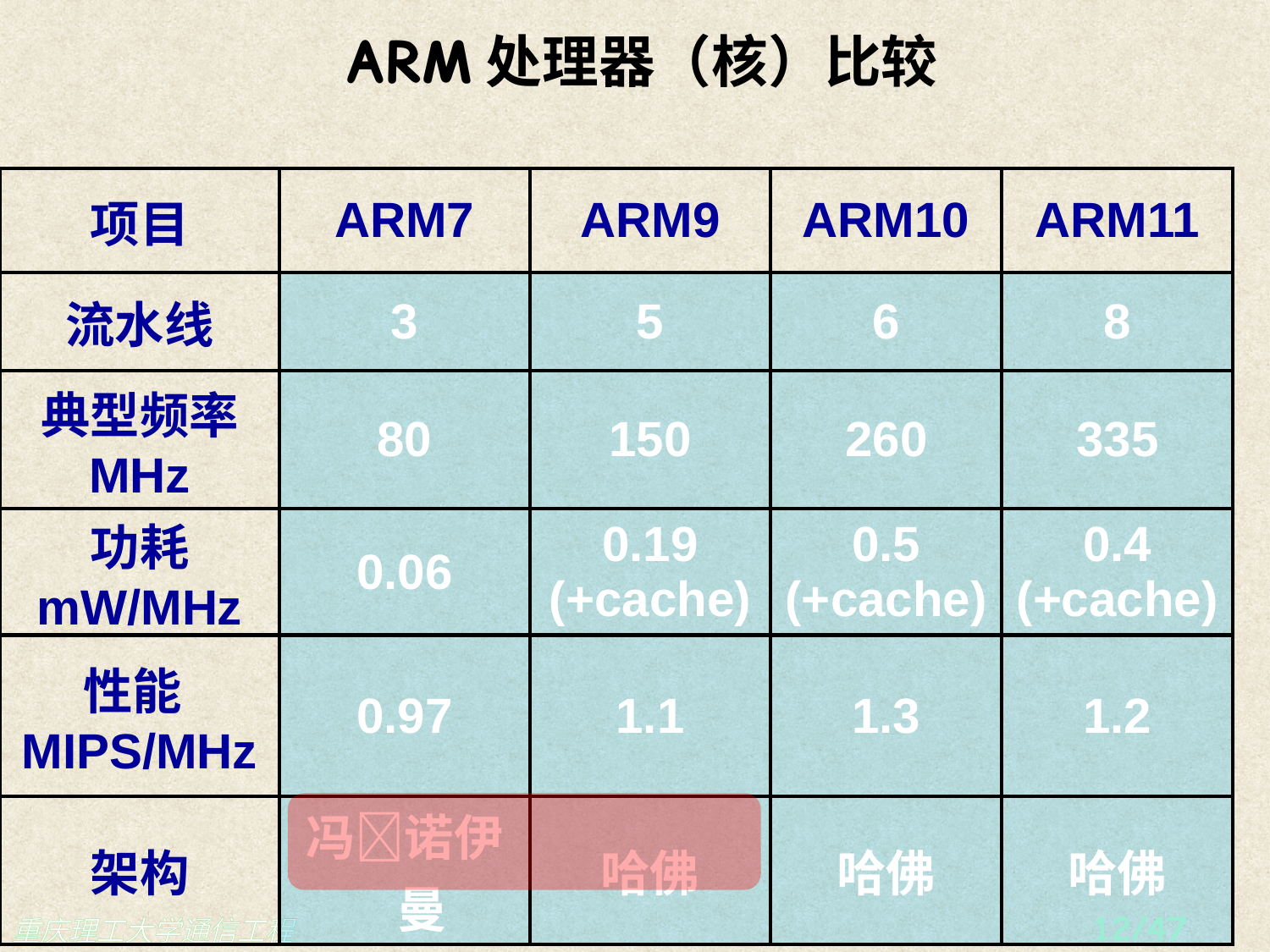

ARM处理器（核）比较
| 项目 | ARM7 | ARM9 | ARM10 | ARM11 |
| --- | --- | --- | --- | --- |
| 流水线 | 3 | 5 | 6 | 8 |
| 典型频率 MHz | 80 | 150 | 260 | 335 |
| 功耗 mW/MHz | 0.06 | 0.19 (+cache) | 0.5 (+cache) | 0.4 (+cache) |
| 性能MIPS/MHz | 0.97 | 1.1 | 1.3 | 1.2 |
| 架构 | 冯⋅诺伊曼 | 哈佛 | 哈佛 | 哈佛 |